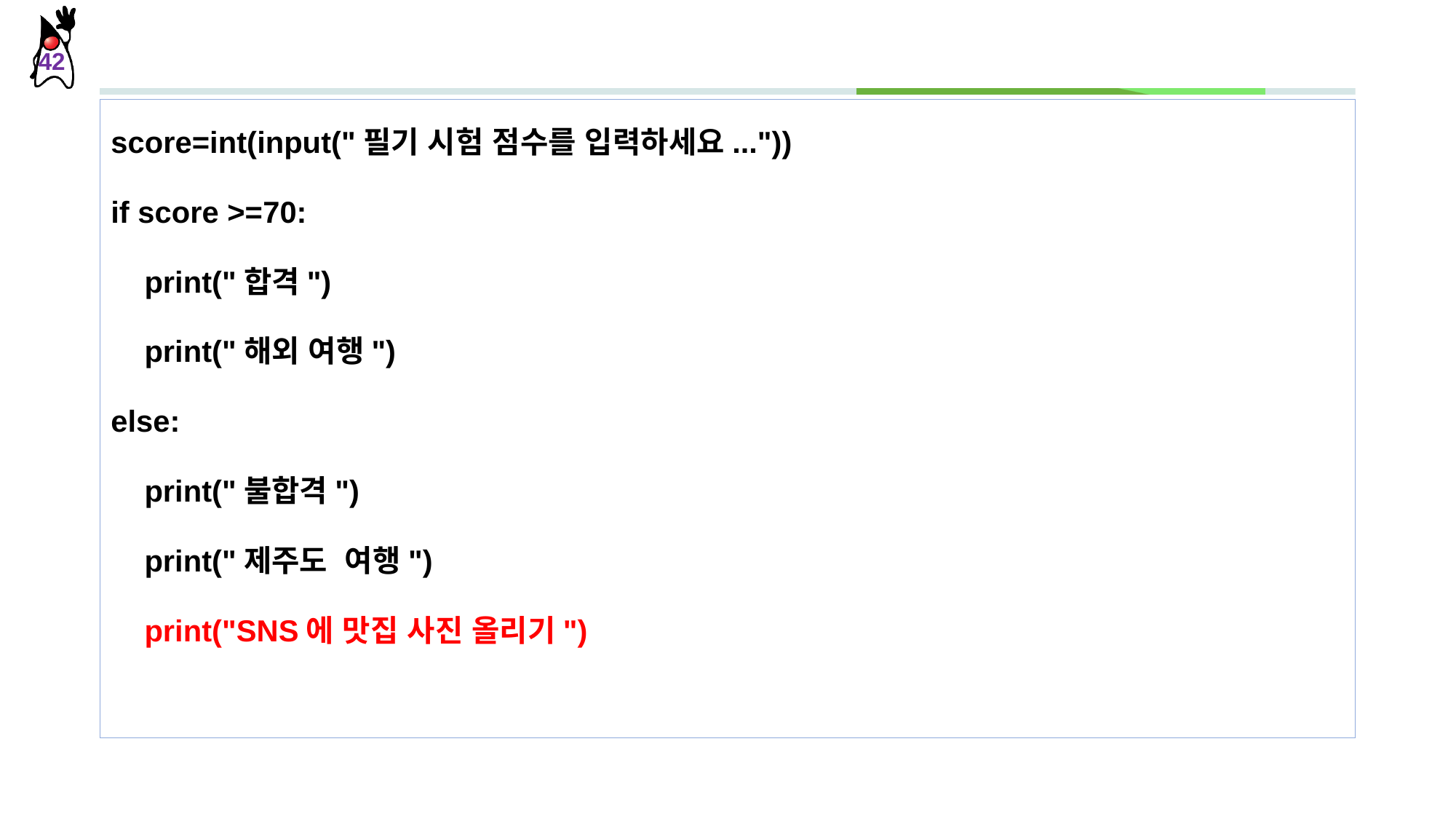

#
42
score=int(input("필기 시험 점수를 입력하세요..."))
if score >=70:
    print("합격")
    print("해외 여행")
else:
    print("불합격")
    print("제주도  여행")
    print("SNS에 맛집 사진 올리기")